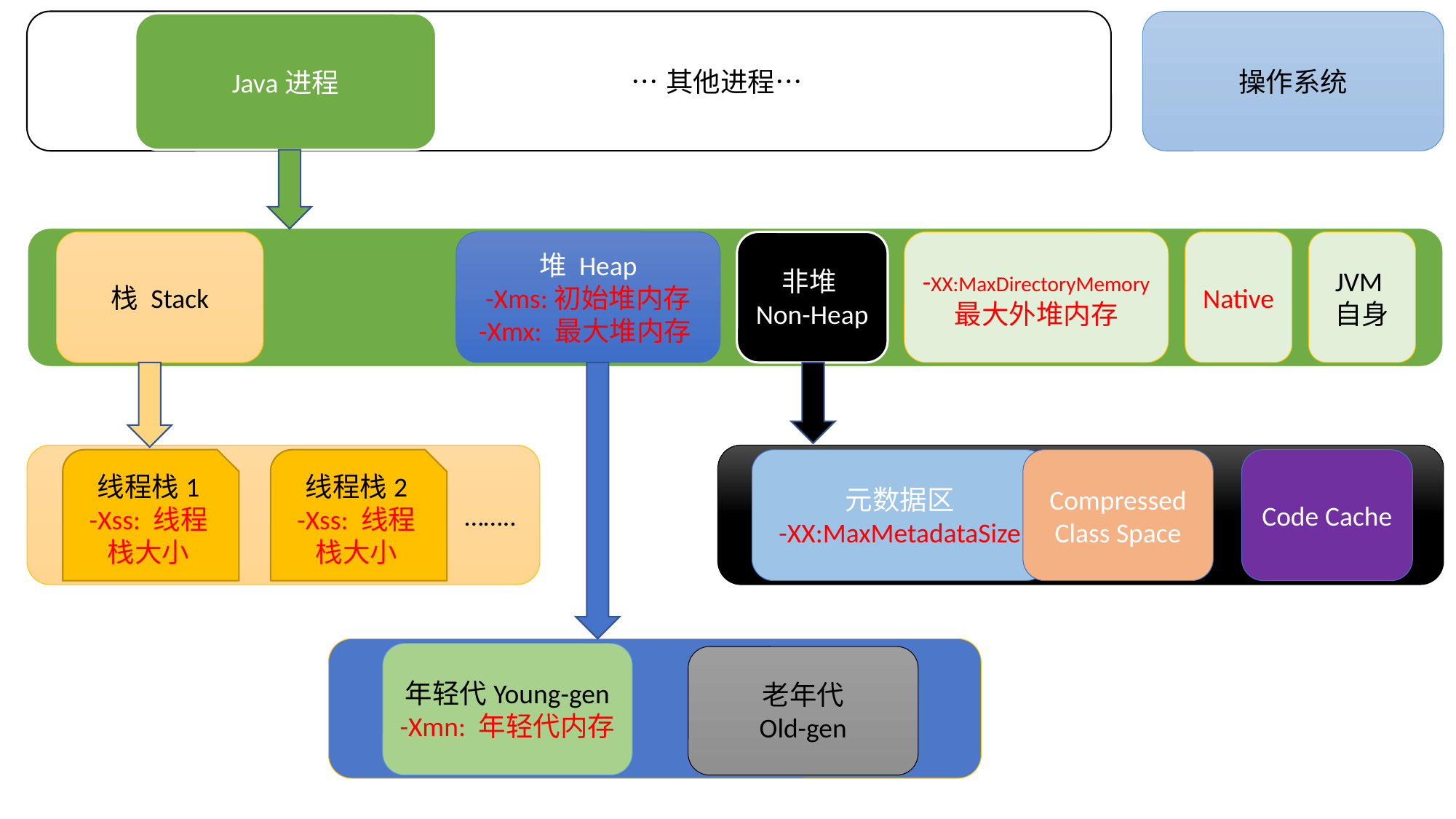

…其他进程…
操作系统
Java进程

栈 Stack
堆 Heap
-Xms:初始堆内存
-Xmx: 最大堆内存
非堆
Non-Heap
-XX:MaxDirectoryMemory
最大外堆内存
Native
JVM自身

                                                                   ……..

线程栈1
-Xss: 线程栈大小
线程栈2
-Xss: 线程栈大小
元数据区
-XX:MaxMetadataSize
Compressed Class Space
Code Cache

年轻代Young-gen
-Xmn: 年轻代内存
老年代
Old-gen